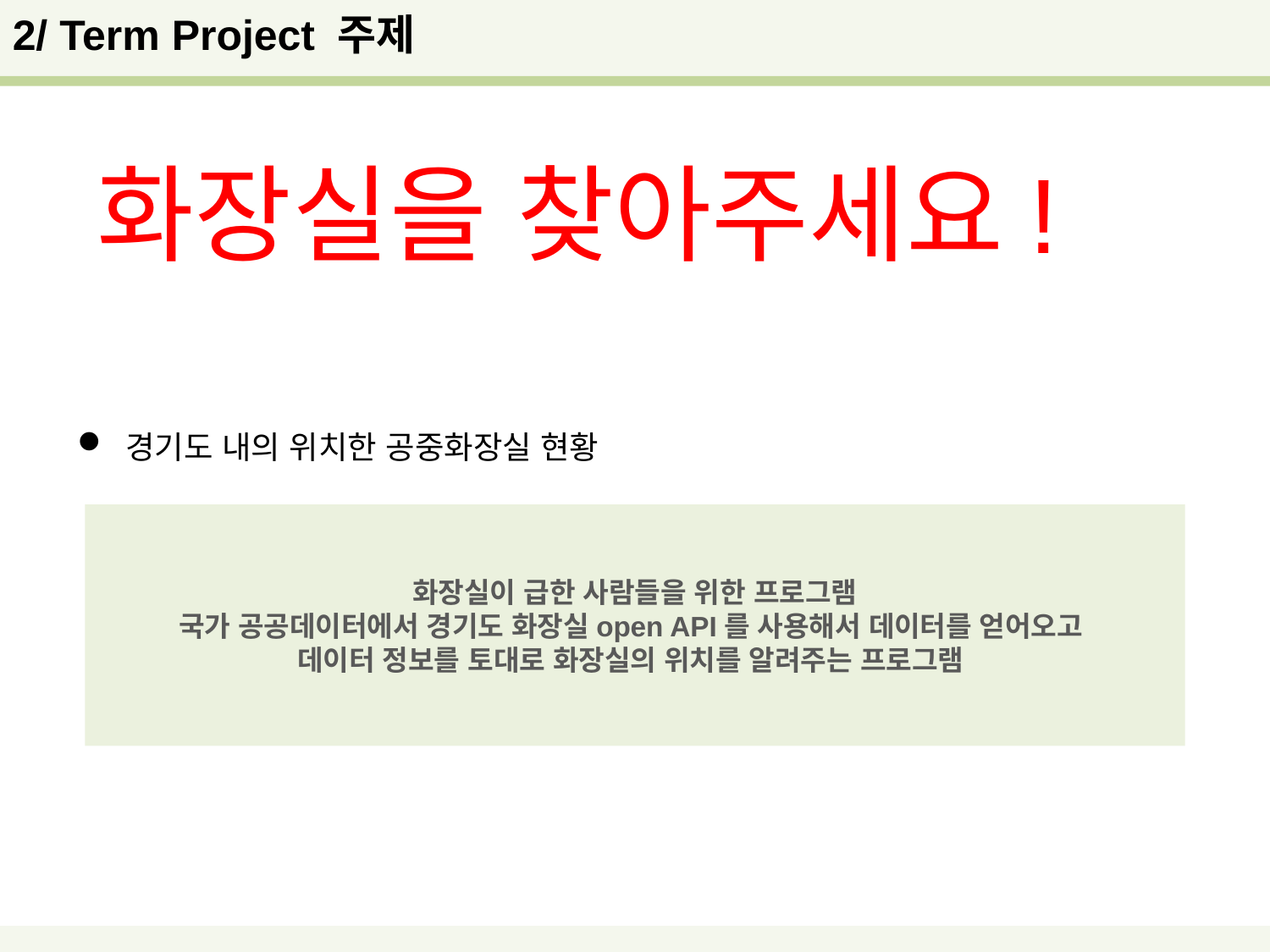

2/ Term Project 주제

화장실을 찾아주세요!
 경기도 내의 위치한 공중화장실 현황
화장실이 급한 사람들을 위한 프로그램
국가 공공데이터에서 경기도 화장실open API를 사용해서 데이터를 얻어오고
데이터 정보를 토대로 화장실의 위치를 알려주는 프로그램